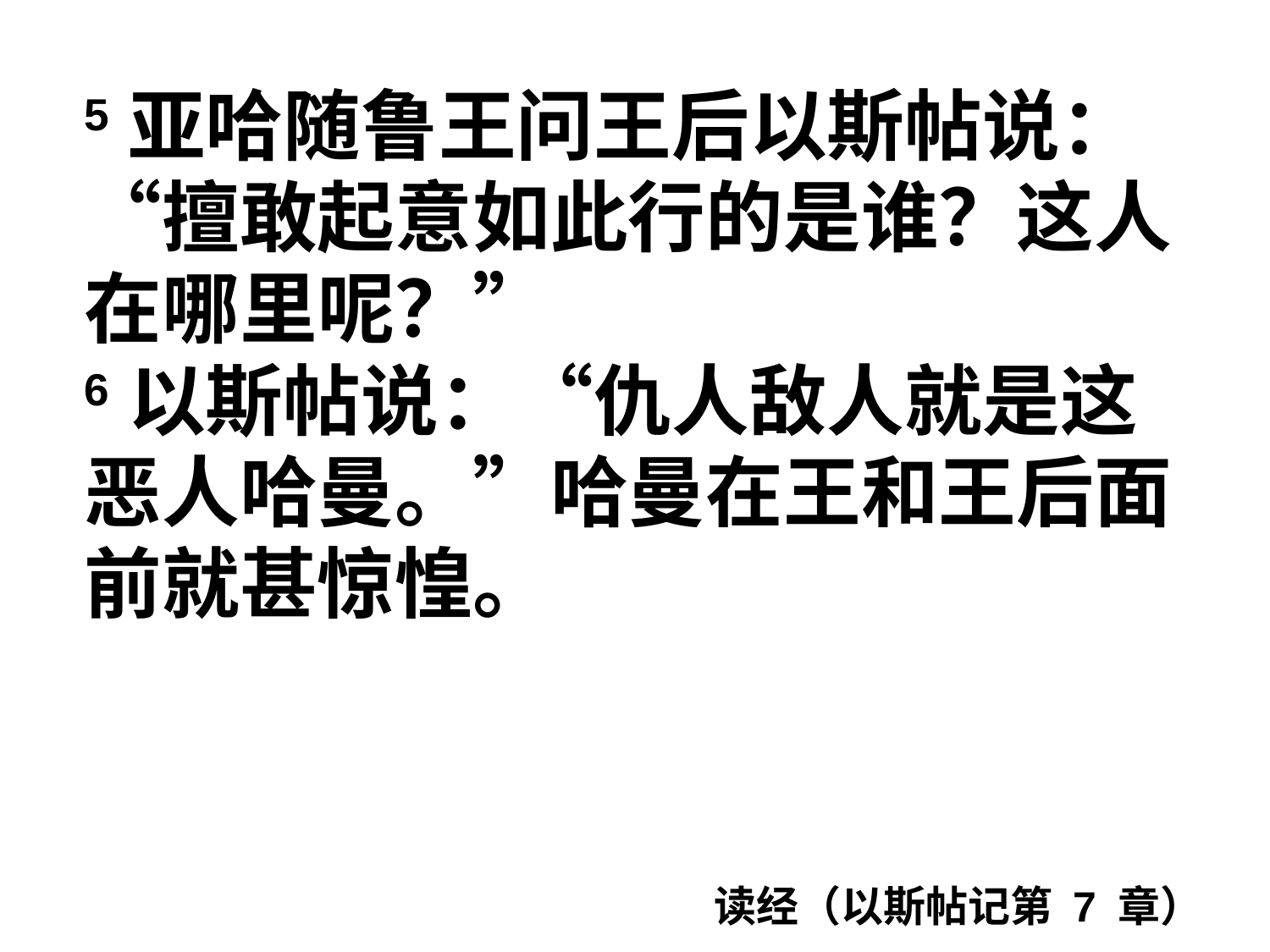

5亚哈随鲁王问王后以斯帖说：“擅敢起意如此行的是谁？这人在哪里呢？”
6以斯帖说：“仇人敌人就是这恶人哈曼。”哈曼在王和王后面前就甚惊惶。
读经（以斯帖记第 7 章）